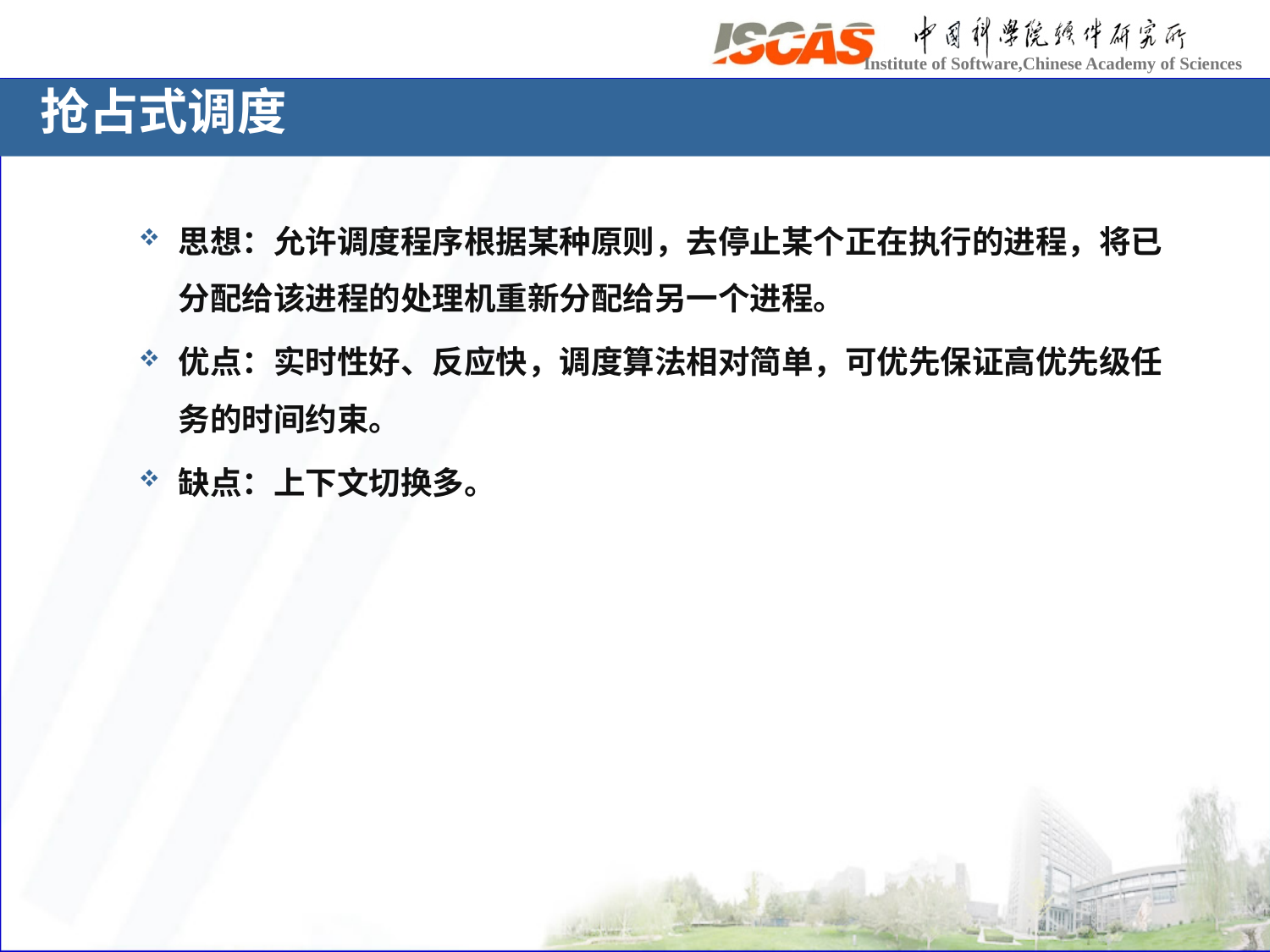

# 抢占式调度
思想：允许调度程序根据某种原则，去停止某个正在执行的进程，将已分配给该进程的处理机重新分配给另一个进程。
优点：实时性好、反应快，调度算法相对简单，可优先保证高优先级任务的时间约束。
缺点：上下文切换多。